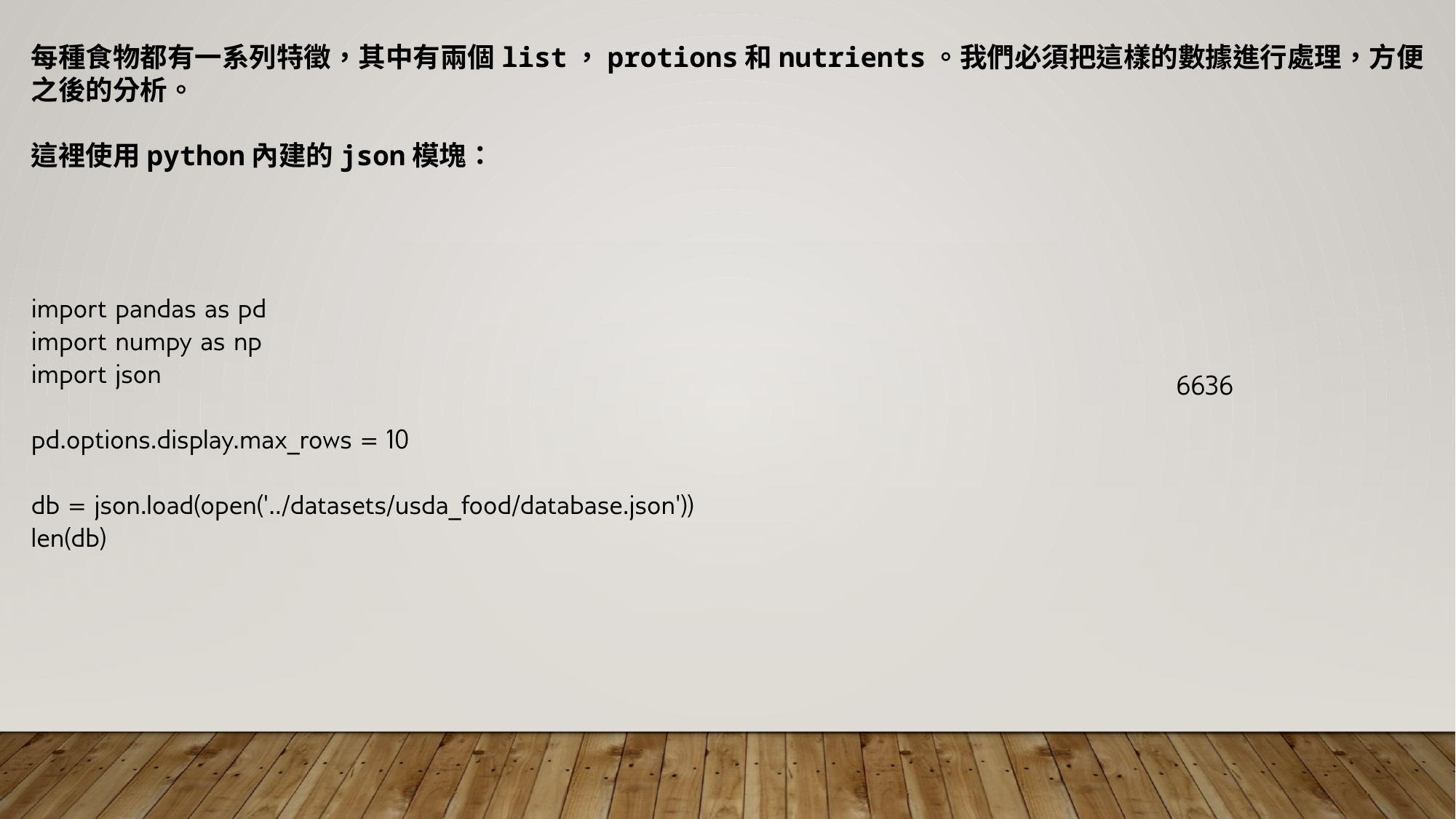

每種食物都有一系列特徵，其中有兩個list，protions和nutrients。我們必須把這樣的數據進行處理，方便之後的分析。

這裡使用python內建的json模塊：
import pandas as pd
import numpy as np
import json

pd.options.display.max_rows = 10

db = json.load(open('../datasets/usda_food/database.json'))
len(db)
6636